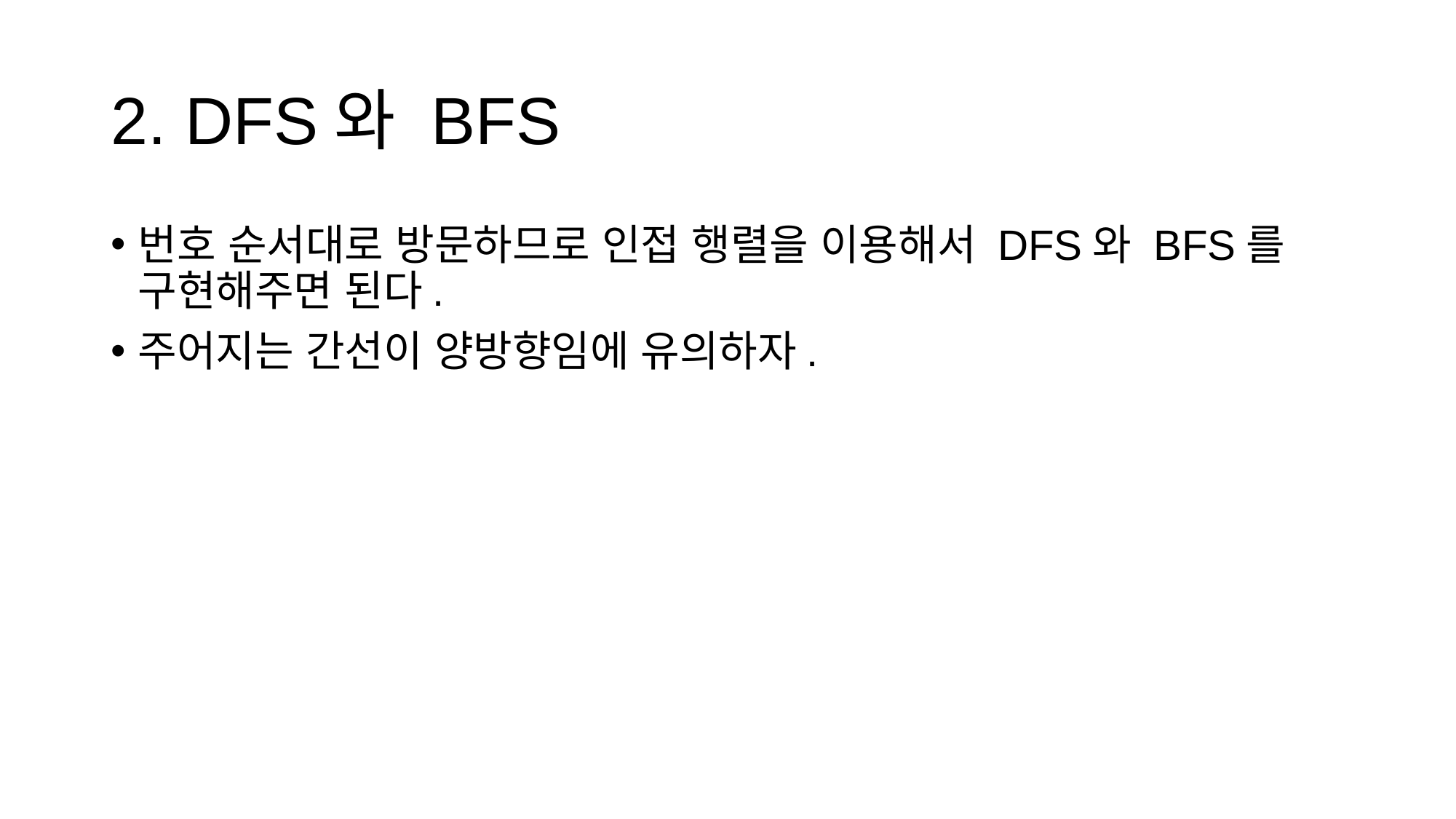

# 2. DFS와 BFS
번호 순서대로 방문하므로 인접 행렬을 이용해서 DFS와 BFS를 구현해주면 된다.
주어지는 간선이 양방향임에 유의하자.